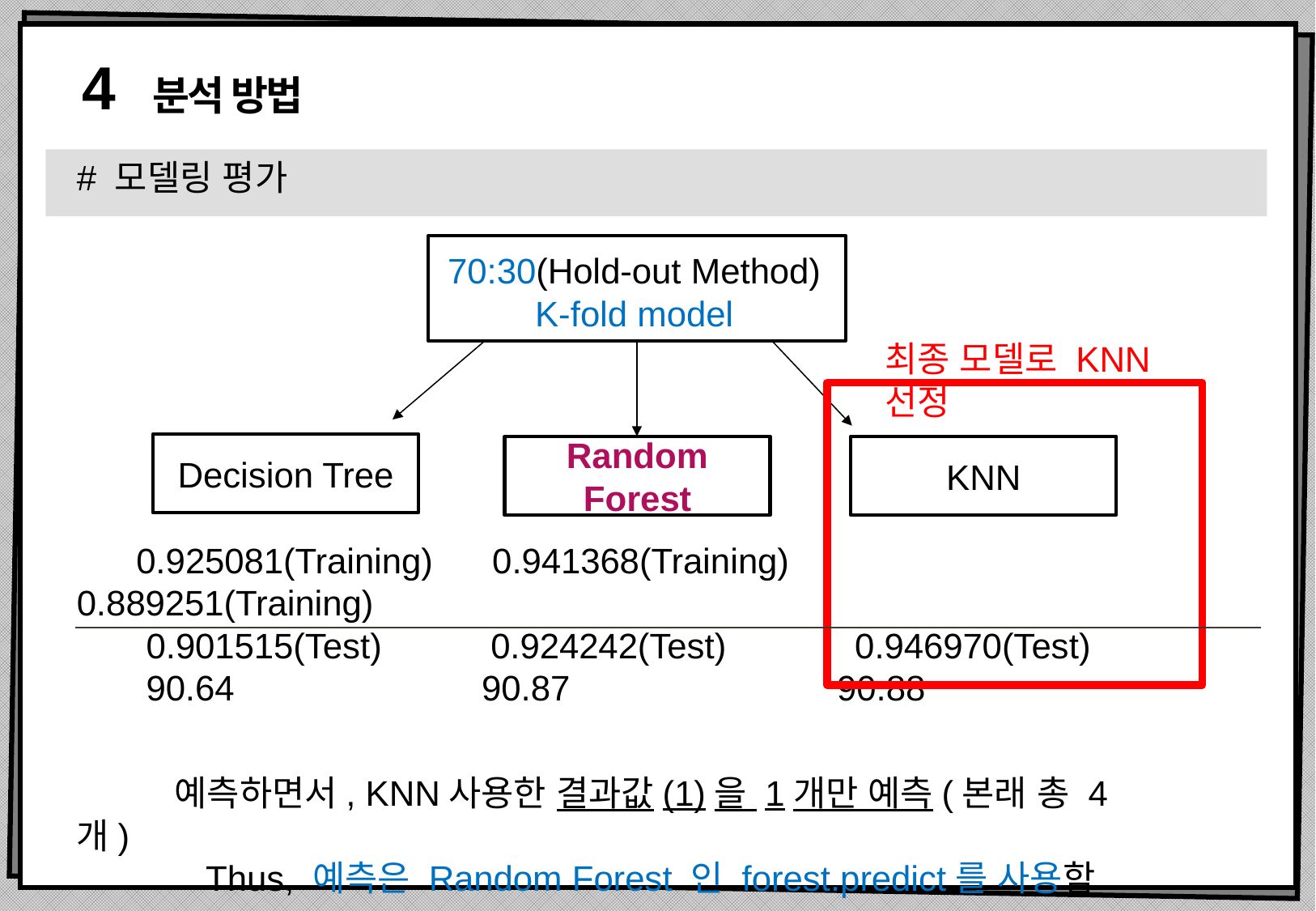

분석 방법
4

# 모델링 평가

      0.925081(Training)      0.941368(Training)       0.889251(Training)
       0.901515(Test)           0.924242(Test)             0.946970(Test)
       90.64                         90.87                           90.88

         예측하면서, KNN사용한 결과값(1)을 1개만 예측(본래 총 4개)
             Thus, 예측은 Random Forest 인 forest.predict를 사용함

70:30(Hold-out Method)
K-fold model
최종 모델로 KNN선정

Decision Tree
Random Forest
KNN